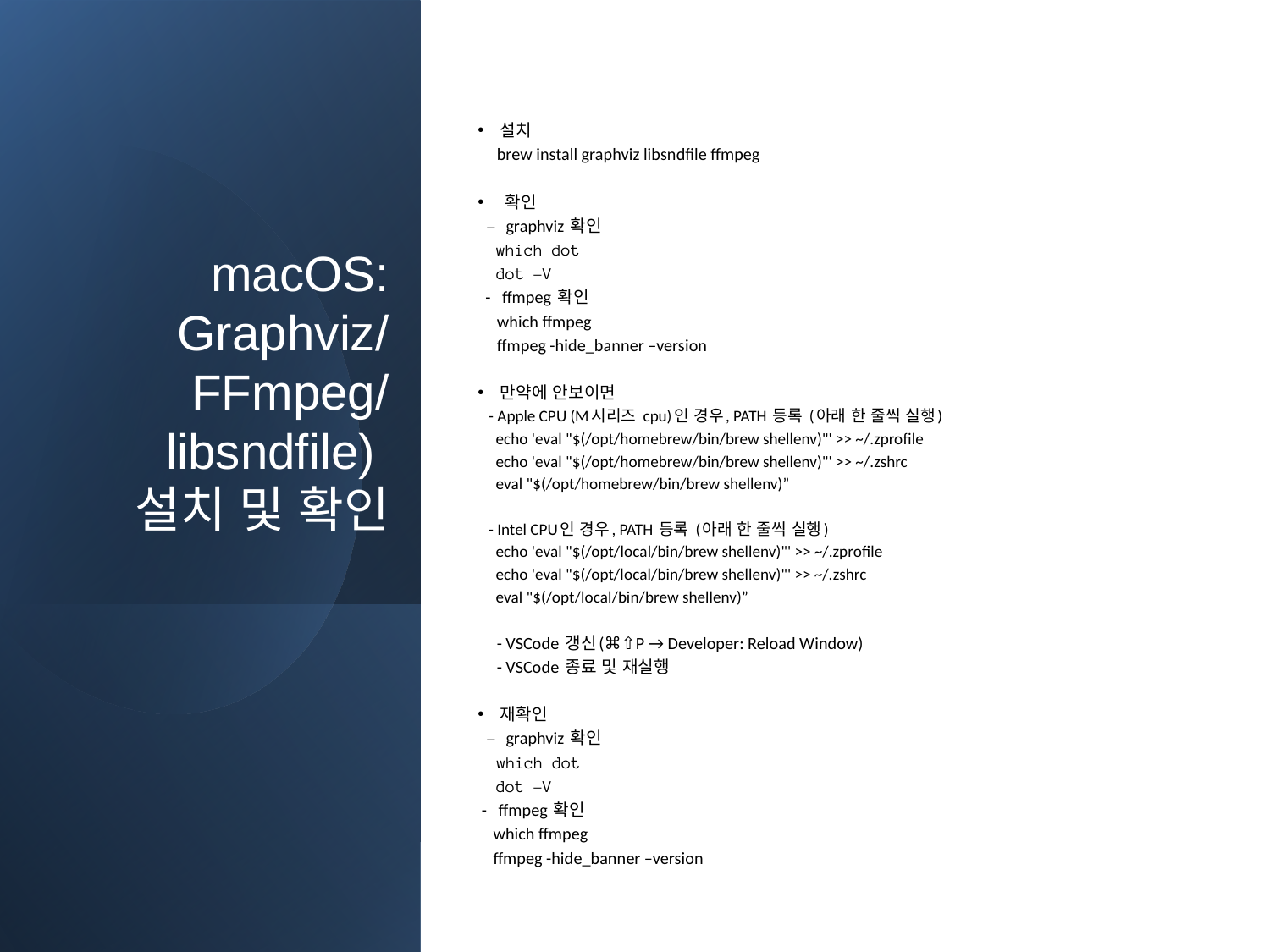

macOS:
Graphviz/
FFmpeg/
libsndfile)
설치 및 확인
설치
     brew install graphviz libsndfile ffmpeg

확인
 - graphviz 확인
  which dot
  dot –V
  -   ffmpeg 확인
     which ffmpeg
     ffmpeg -hide_banner –version

만약에 안보이면
   - Apple CPU (M시리즈 cpu)인 경우, PATH 등록 (아래 한 줄씩 실행)
     echo 'eval "$(/opt/homebrew/bin/brew shellenv)"' >> ~/.zprofile
     echo 'eval "$(/opt/homebrew/bin/brew shellenv)"' >> ~/.zshrc
     eval "$(/opt/homebrew/bin/brew shellenv)”

   - Intel CPU인 경우, PATH 등록 (아래 한 줄씩 실행)
     echo 'eval "$(/opt/local/bin/brew shellenv)"' >> ~/.zprofile
     echo 'eval "$(/opt/local/bin/brew shellenv)"' >> ~/.zshrc
     eval "$(/opt/local/bin/brew shellenv)”

     - VSCode 갱신(⌘⇧P → Developer: Reload Window)
     - VSCode 종료 및 재실행

재확인
 - graphviz 확인
     which dot
  dot –V
 -   ffmpeg 확인
    which ffmpeg
    ffmpeg -hide_banner –version